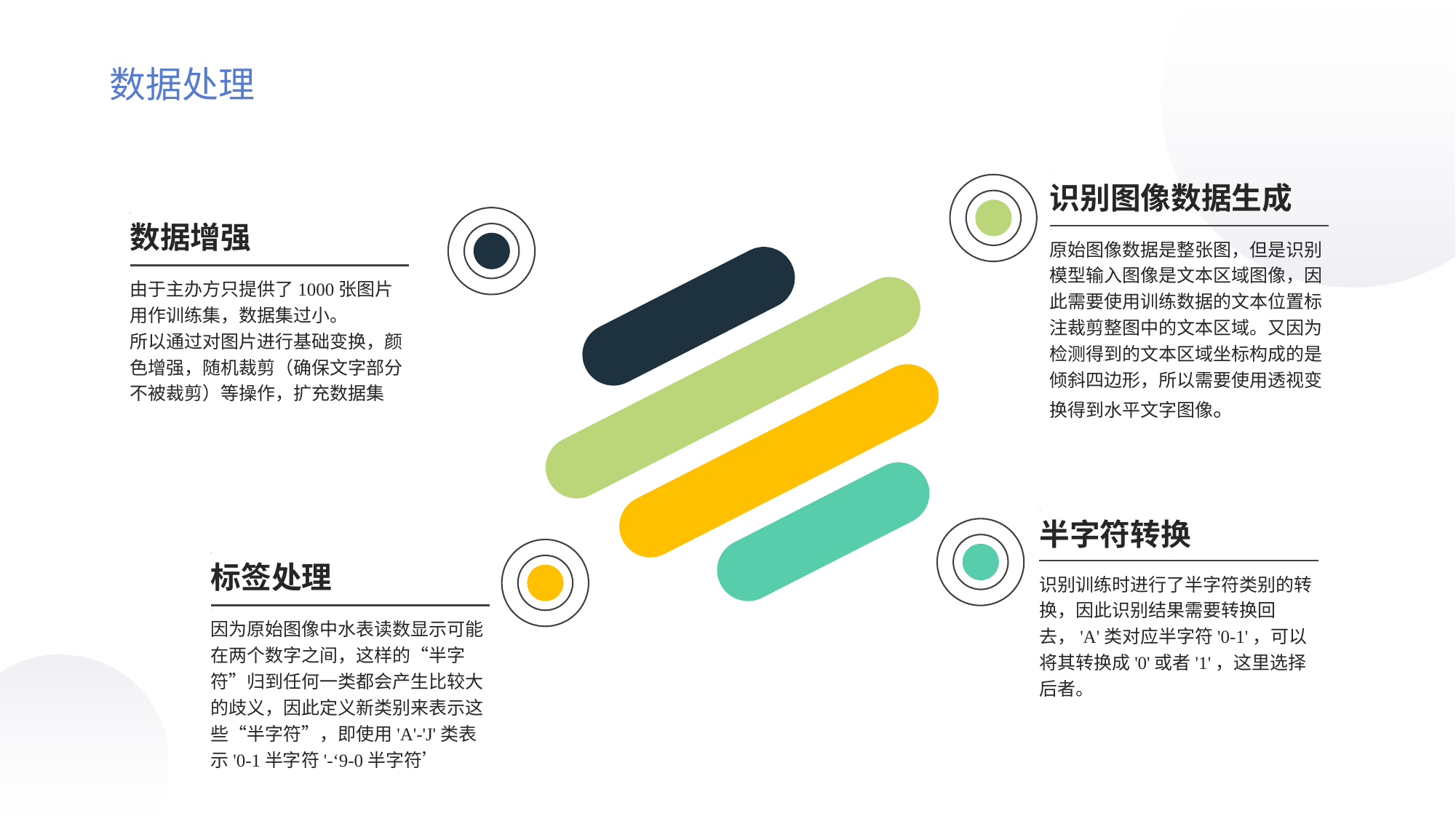

数据处理
识别图像数据生成

数据增强

原始图像数据是整张图，但是识别模型输入图像是文本区域图像，因此需要使用训练数据的文本位置标注裁剪整图中的文本区域。又因为检测得到的文本区域坐标构成的是倾斜四边形，所以需要使用透视变换得到水平文字图像。

由于主办方只提供了1000张图片用作训练集，数据集过小。
所以通过对图片进行基础变换，颜色增强，随机裁剪（确保文字部分不被裁剪）等操作，扩充数据集

半字符转换

标签处理

识别训练时进行了半字符类别的转换，因此识别结果需要转换回去，'A'类对应半字符'0-1'，可以将其转换成'0'或者'1'，这里选择后者。

因为原始图像中水表读数显示可能在两个数字之间，这样的“半字符”归到任何一类都会产生比较大的歧义，因此定义新类别来表示这些“半字符”，即使用'A'-'J'类表示'0-1半字符'-‘9-0半字符’